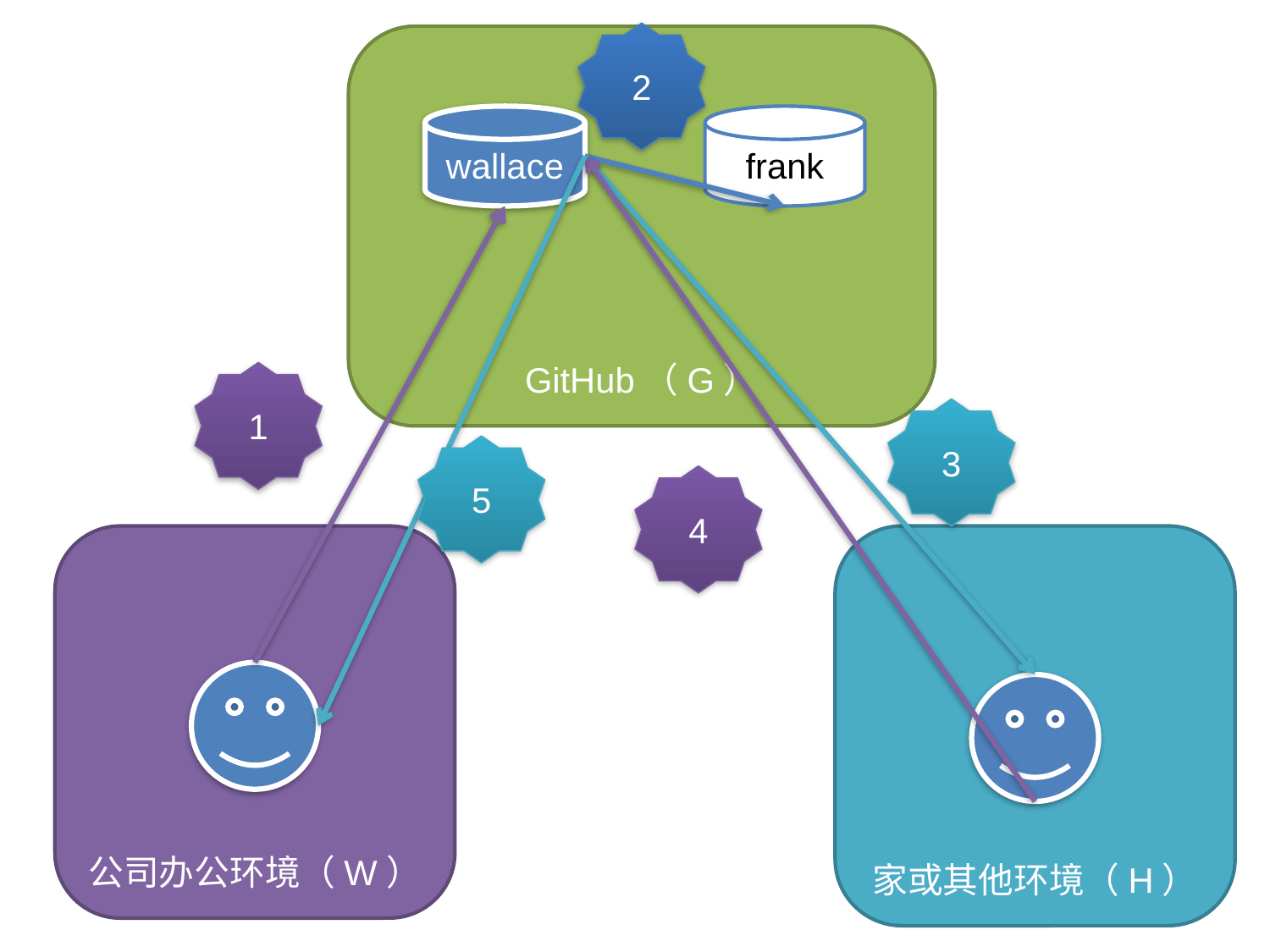

2
GitHub（G）
wallace
frank
1
3
5
4
公司办公环境（W）
家或其他环境（H）